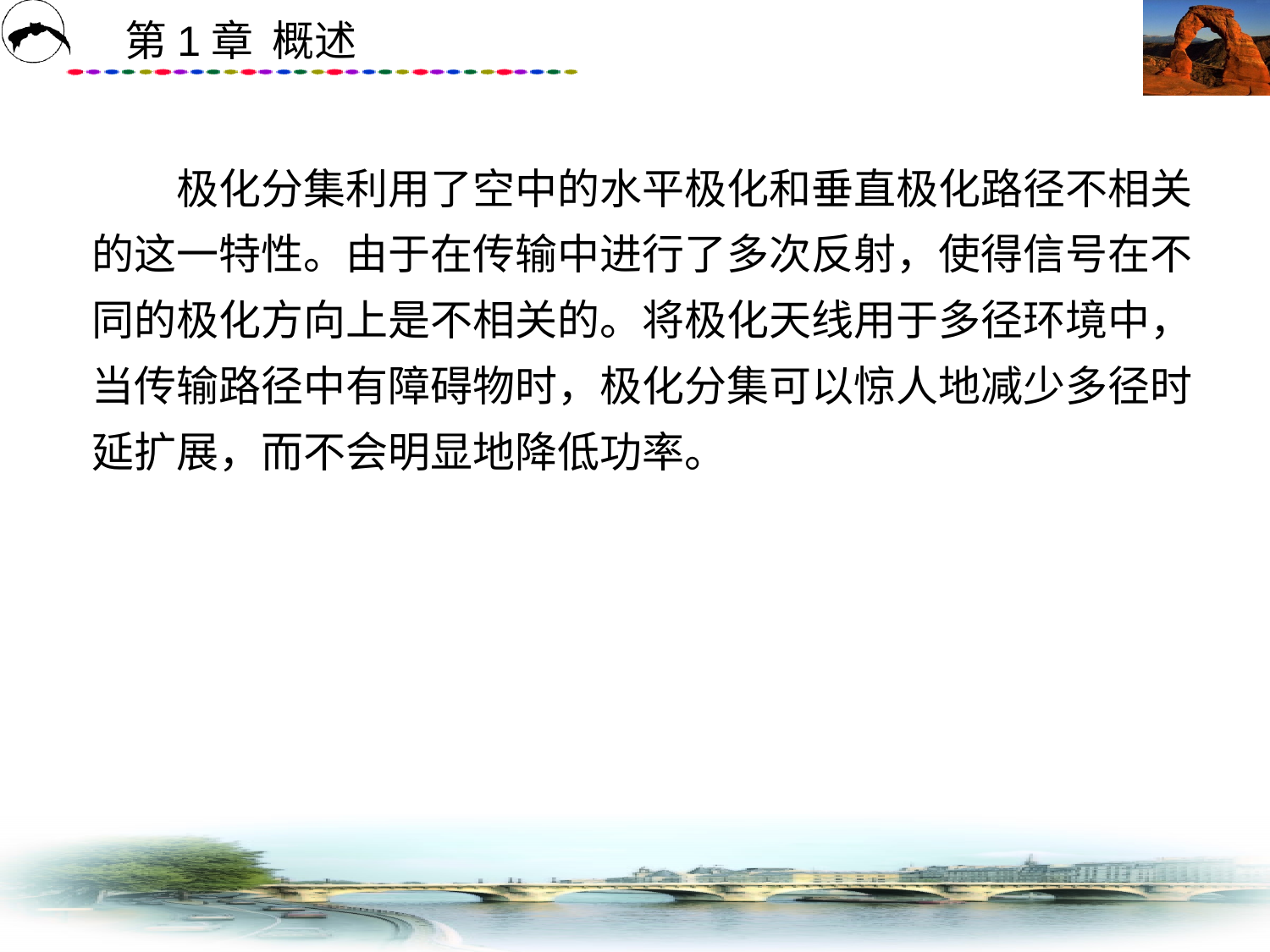

# 极化分集利用了空中的水平极化和垂直极化路径不相关的这一特性。由于在传输中进行了多次反射，使得信号在不同的极化方向上是不相关的。将极化天线用于多径环境中，当传输路径中有障碍物时，极化分集可以惊人地减少多径时延扩展，而不会明显地降低功率。